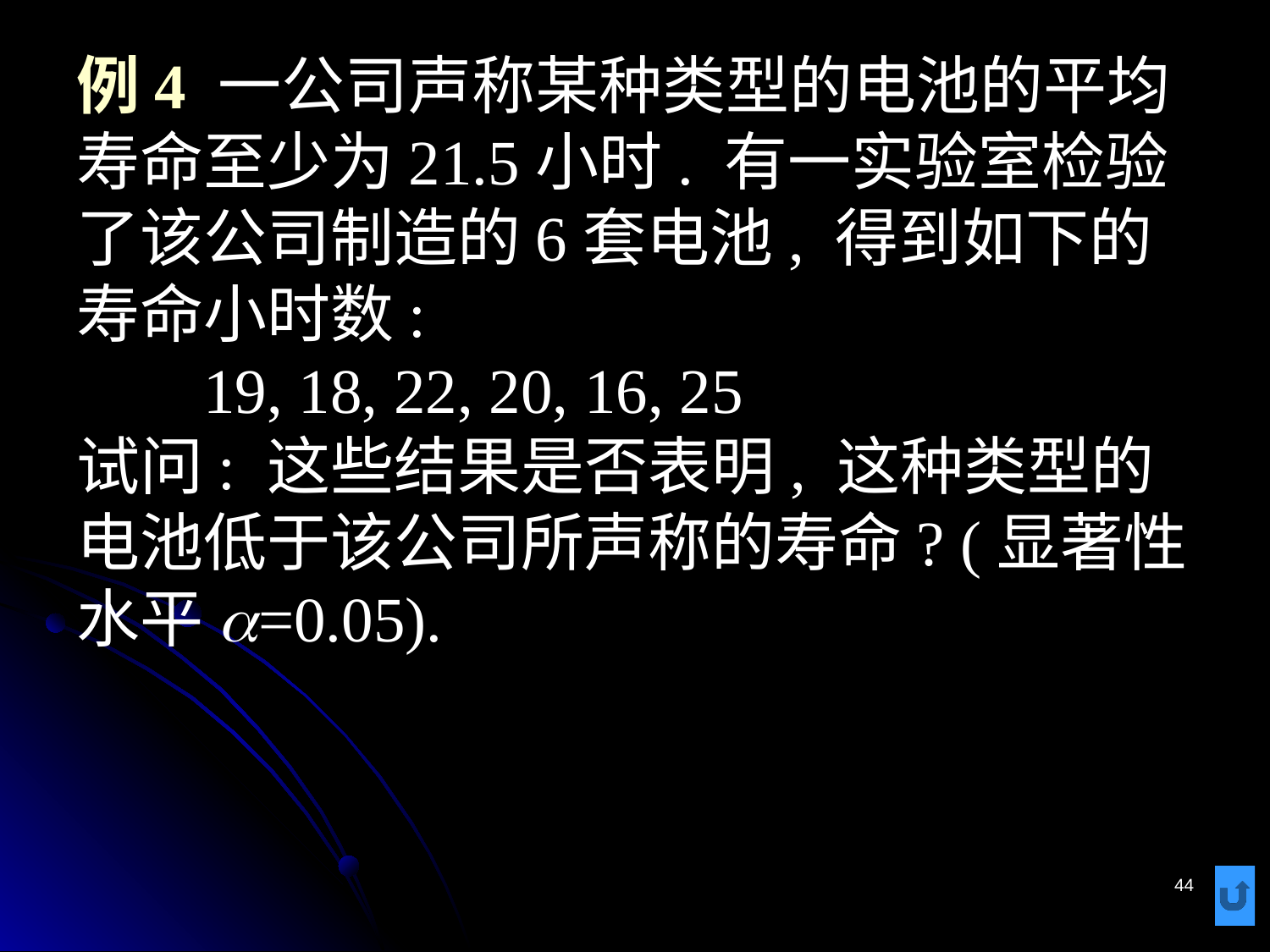

# 例4 一公司声称某种类型的电池的平均寿命至少为21.5小时. 有一实验室检验了该公司制造的6套电池, 得到如下的寿命小时数: 19, 18, 22, 20, 16, 25 试问: 这些结果是否表明, 这种类型的电池低于该公司所声称的寿命? (显著性水平α=0.05).
44